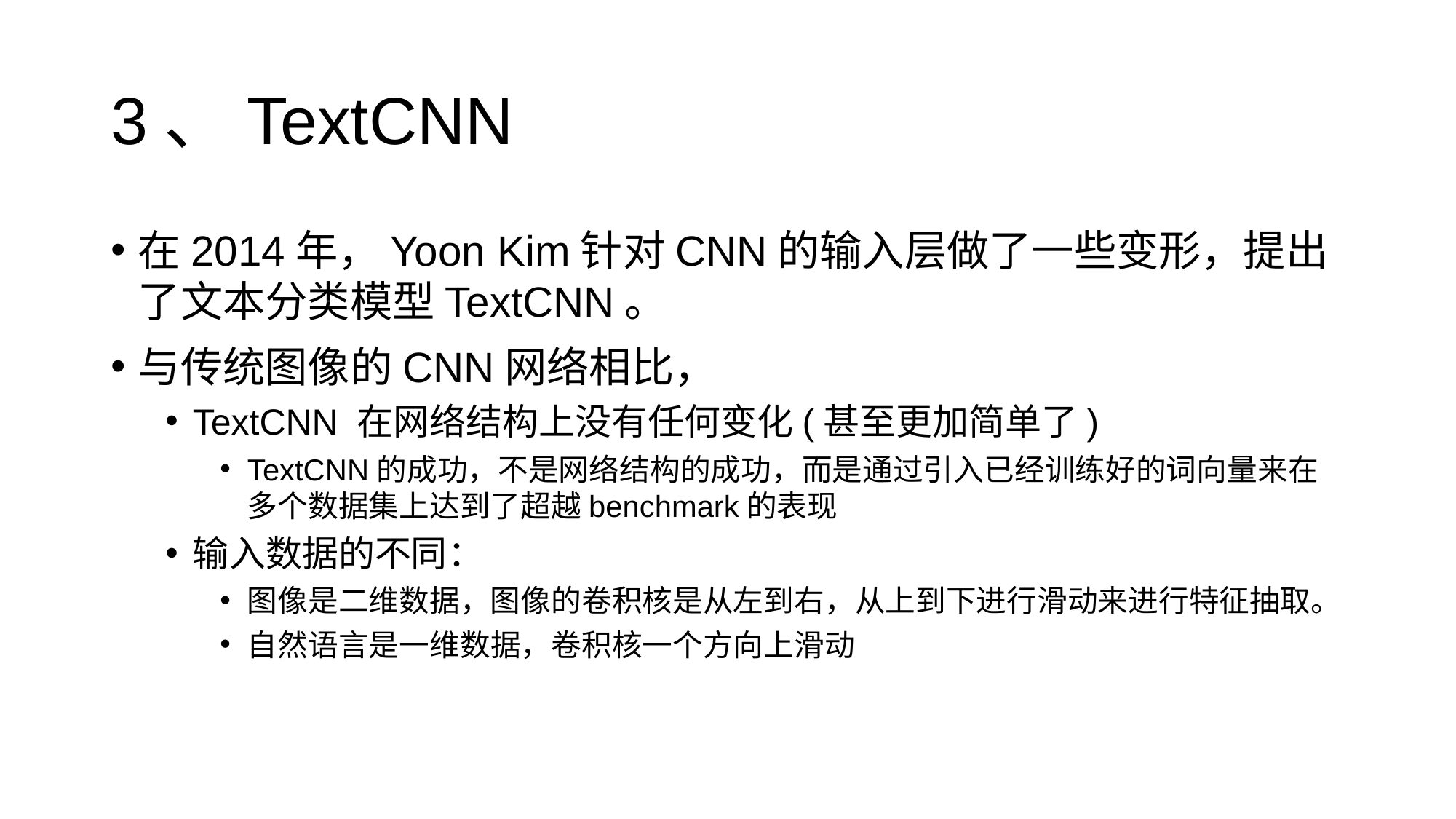

# 3、TextCNN
在2014年，Yoon Kim针对CNN的输入层做了一些变形，提出了文本分类模型TextCNN。
与传统图像的CNN网络相比，
TextCNN 在网络结构上没有任何变化(甚至更加简单了)
TextCNN的成功，不是网络结构的成功，而是通过引入已经训练好的词向量来在多个数据集上达到了超越benchmark的表现
输入数据的不同：
图像是二维数据，图像的卷积核是从左到右，从上到下进行滑动来进行特征抽取。
自然语言是一维数据，卷积核一个方向上滑动